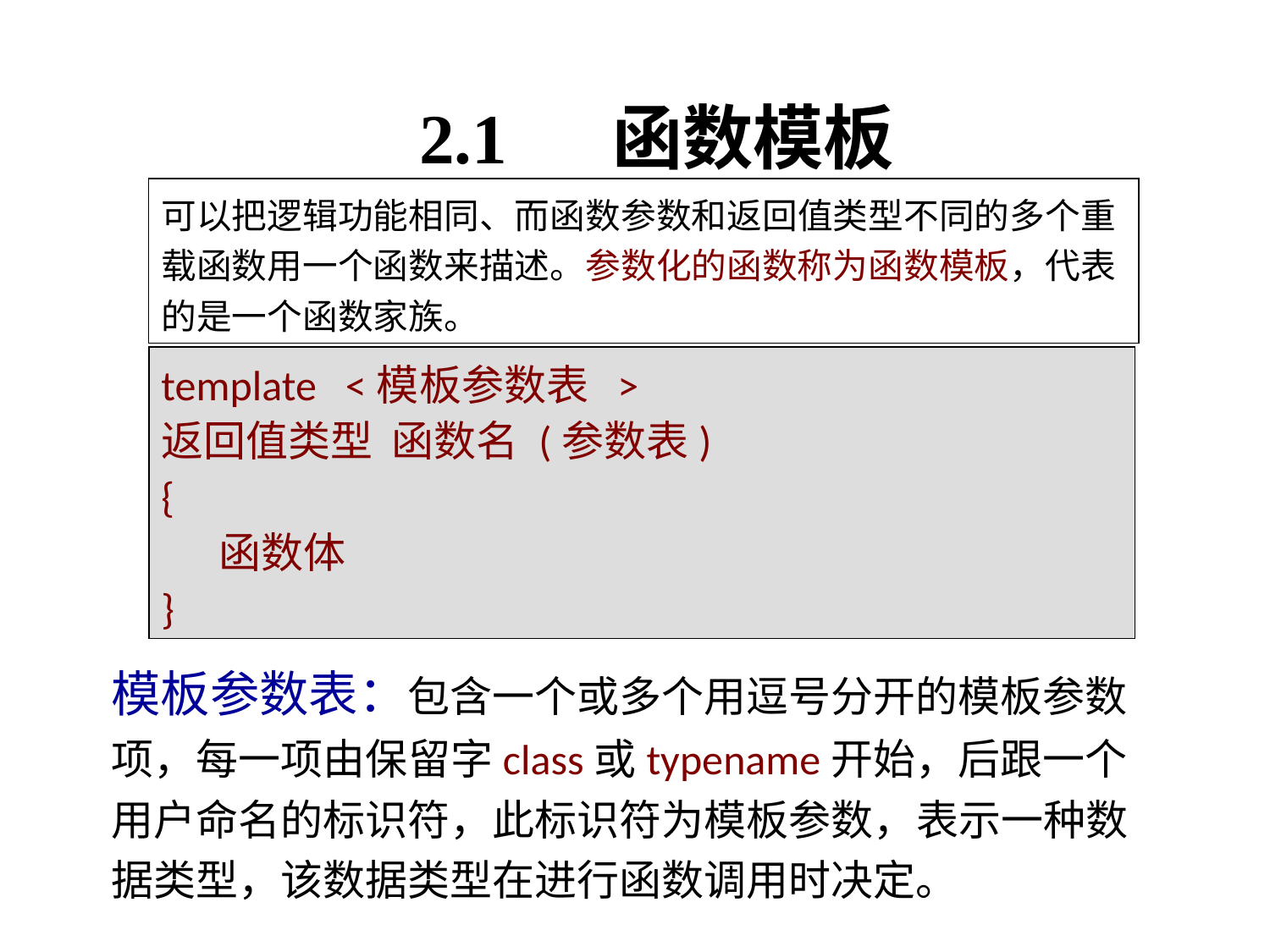

# 2.1     函数模板
可以把逻辑功能相同、而函数参数和返回值类型不同的多个重载函数用一个函数来描述。参数化的函数称为函数模板，代表的是一个函数家族。
template   <模板参数表  >
返回值类型  函数名 (参数表)
{
     函数体
}
模板参数表：包含一个或多个用逗号分开的模板参数项，每一项由保留字class或typename开始，后跟一个用户命名的标识符，此标识符为模板参数，表示一种数据类型，该数据类型在进行函数调用时决定。